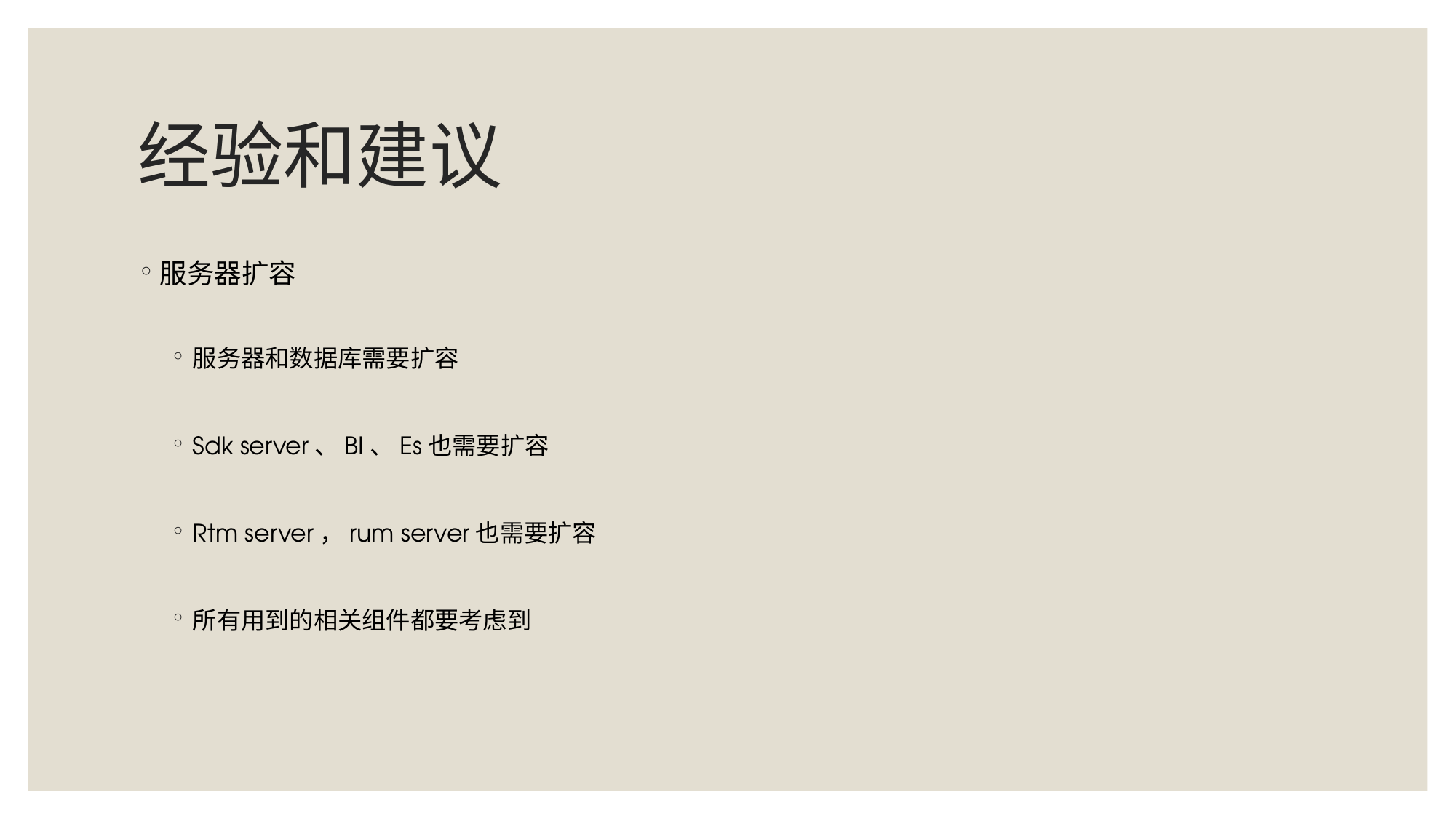

# 经验和建议
服务器扩容

服务器和数据库需要扩容

Sdk server、BI、Es也需要扩容

Rtm server，rum server也需要扩容

所有用到的相关组件都要考虑到